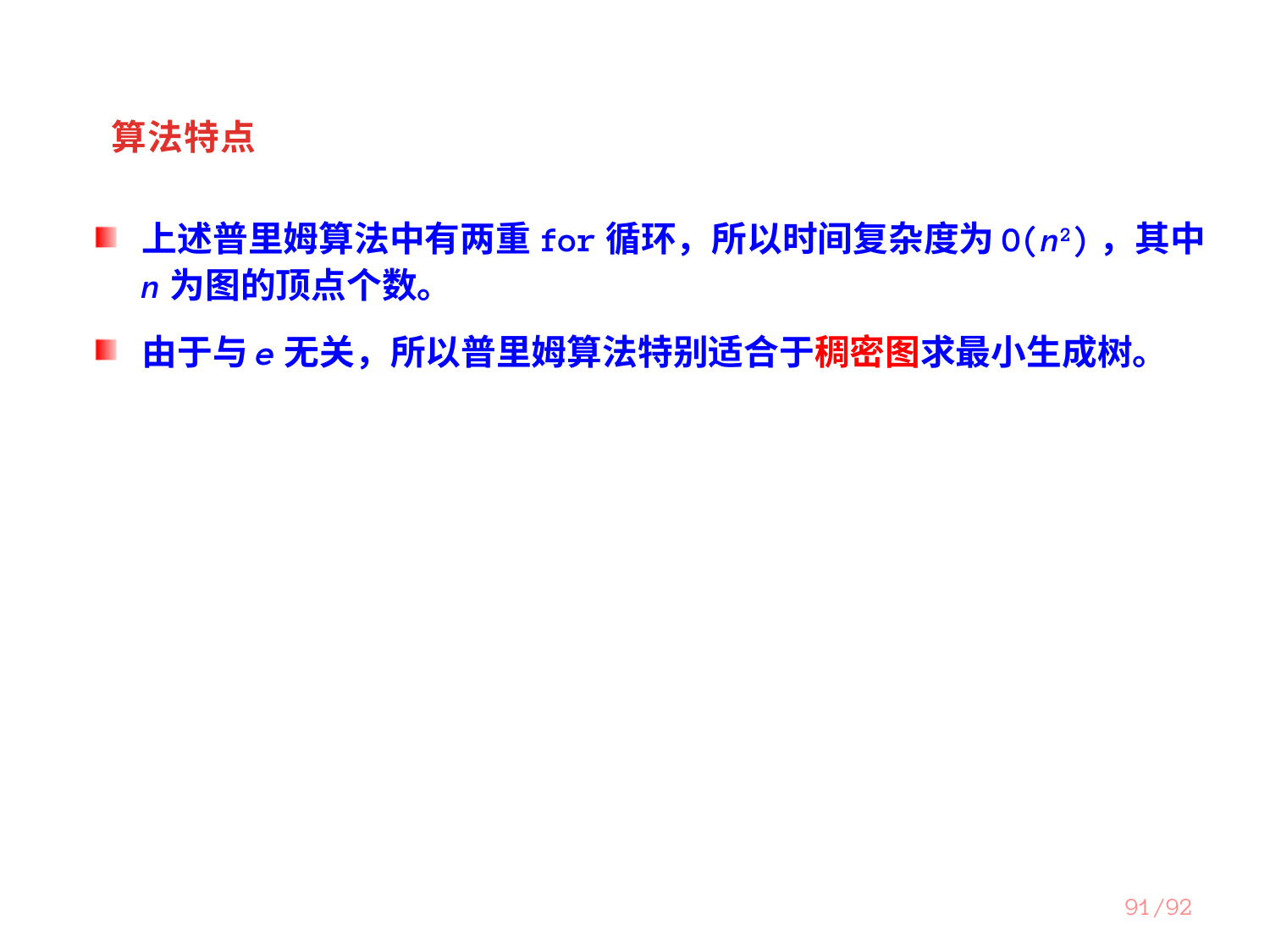

算法特点
上述普里姆算法中有两重for循环，所以时间复杂度为O(n2)，其中n为图的顶点个数。
由于与e无关，所以普里姆算法特别适合于稠密图求最小生成树。
91/92